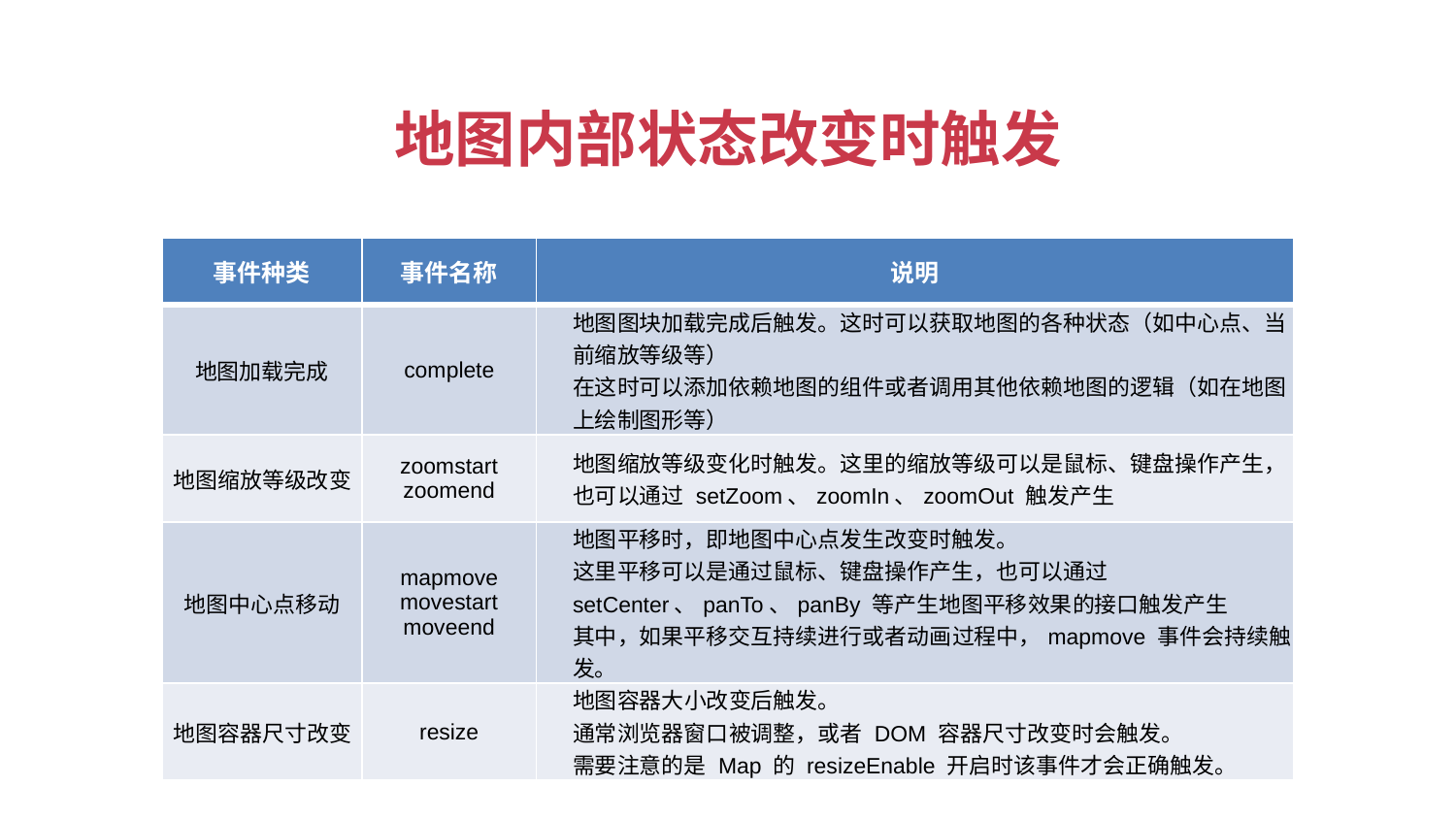

地图内部状态改变时触发
| 事件种类 | 事件名称 | 说明 |
| --- | --- | --- |
| 地图加载完成 | complete | 地图图块加载完成后触发。这时可以获取地图的各种状态（如中心点、当前缩放等级等） 在这时可以添加依赖地图的组件或者调用其他依赖地图的逻辑（如在地图上绘制图形等） |
| 地图缩放等级改变 | zoomstart zoomend | 地图缩放等级变化时触发。这里的缩放等级可以是鼠标、键盘操作产生，也可以通过 setZoom、zoomIn、zoomOut 触发产生 |
| 地图中心点移动 | mapmove movestart moveend | 地图平移时，即地图中心点发生改变时触发。 这里平移可以是通过鼠标、键盘操作产生，也可以通过 setCenter、panTo、panBy 等产生地图平移效果的接口触发产生 其中，如果平移交互持续进行或者动画过程中，mapmove 事件会持续触发。 |
| 地图容器尺寸改变 | resize | 地图容器大小改变后触发。 通常浏览器窗口被调整，或者 DOM 容器尺寸改变时会触发。 需要注意的是 Map 的 resizeEnable 开启时该事件才会正确触发。 |